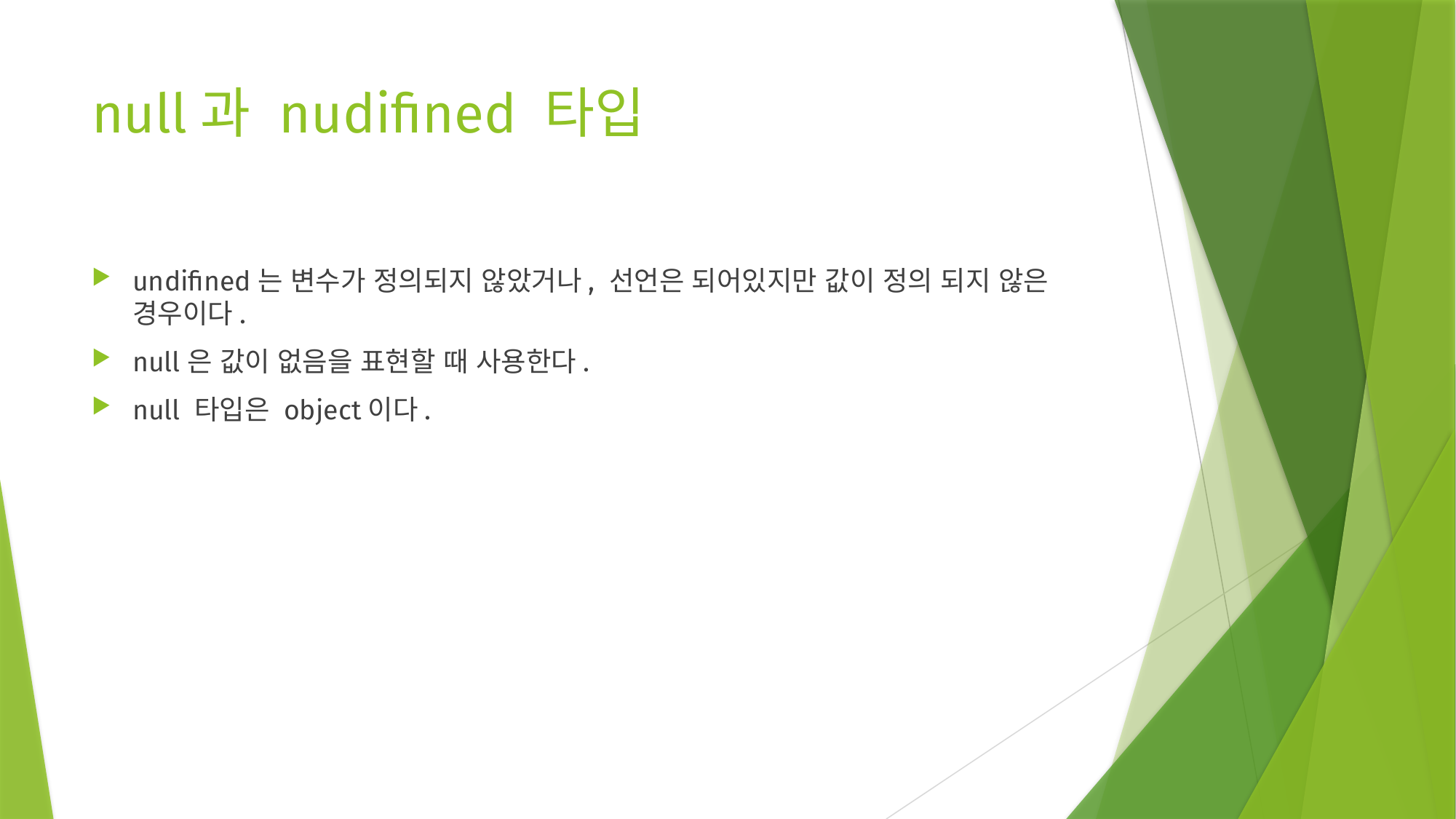

# null과 nudifined 타입
undifined는 변수가 정의되지 않았거나, 선언은 되어있지만 값이 정의 되지 않은 경우이다.
null은 값이 없음을 표현할 때 사용한다.
null 타입은 object이다.